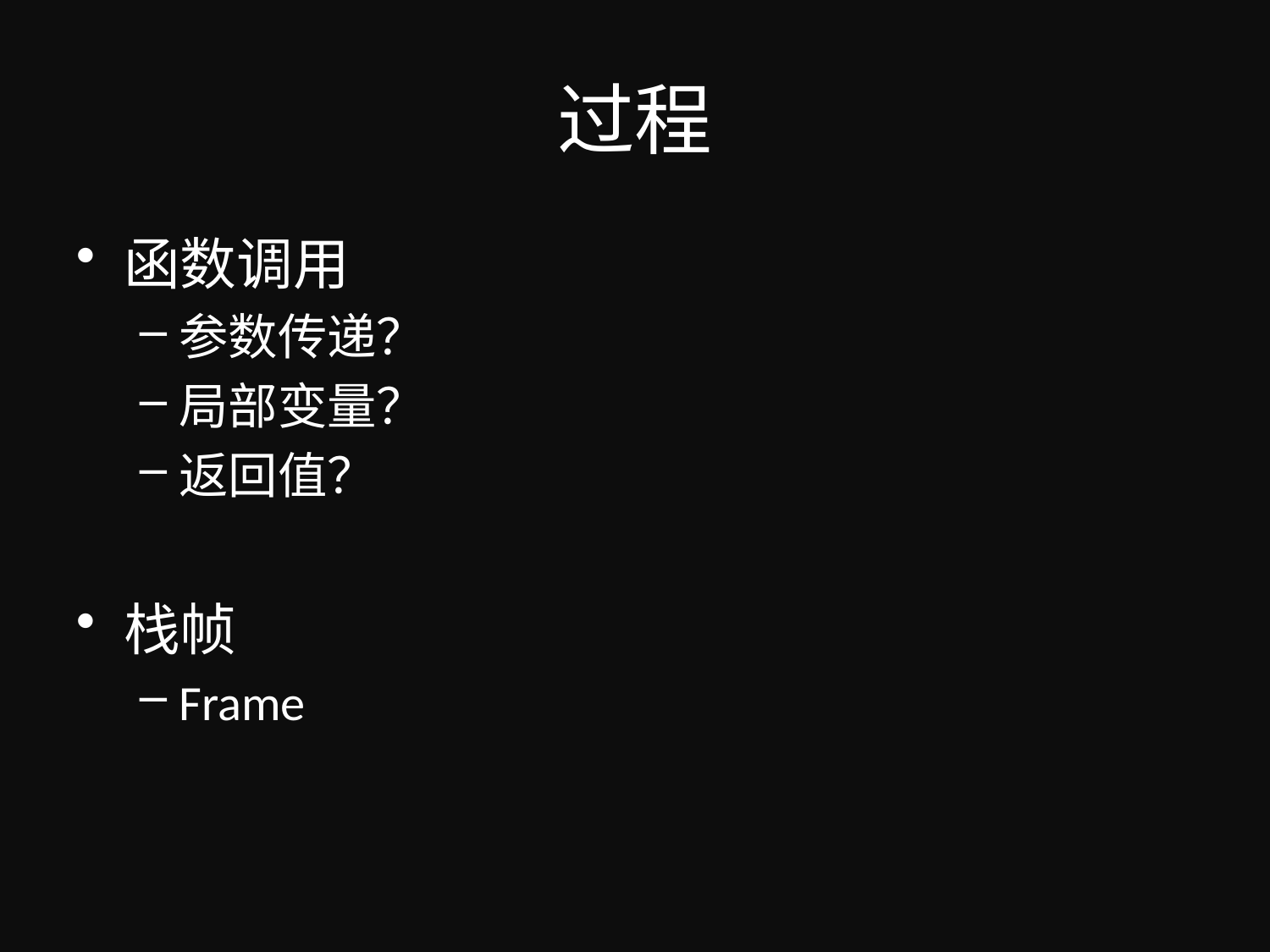

# 过程
函数调用
参数传递？
局部变量？
返回值？

栈帧
Frame